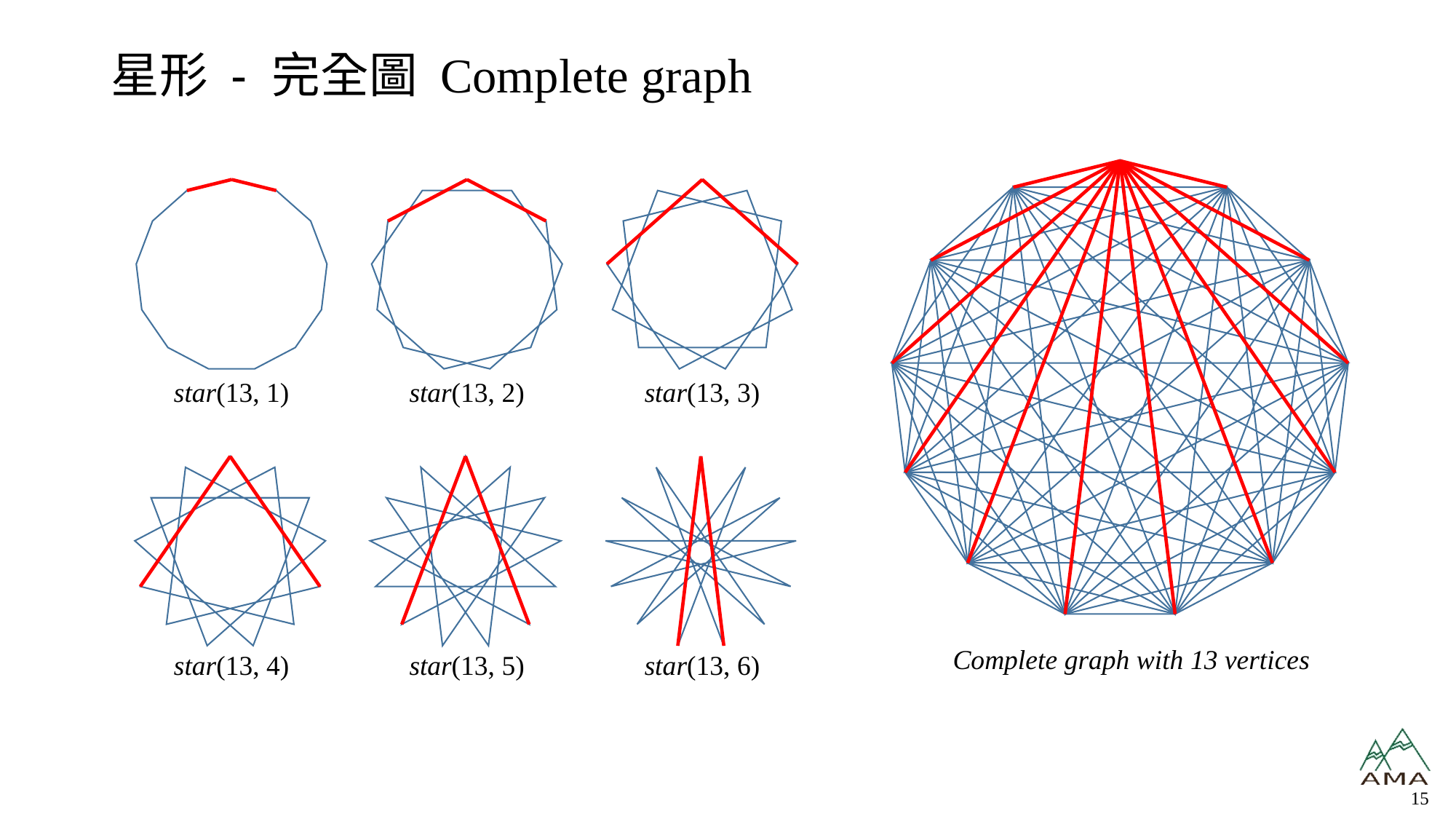

# 星形 - 完全圖 Complete graph

Complete graph with 13 vertices

star(13, 1)
star(13, 2)
star(13, 3)

star(13, 4)
star(13, 5)
star(13, 6)
15